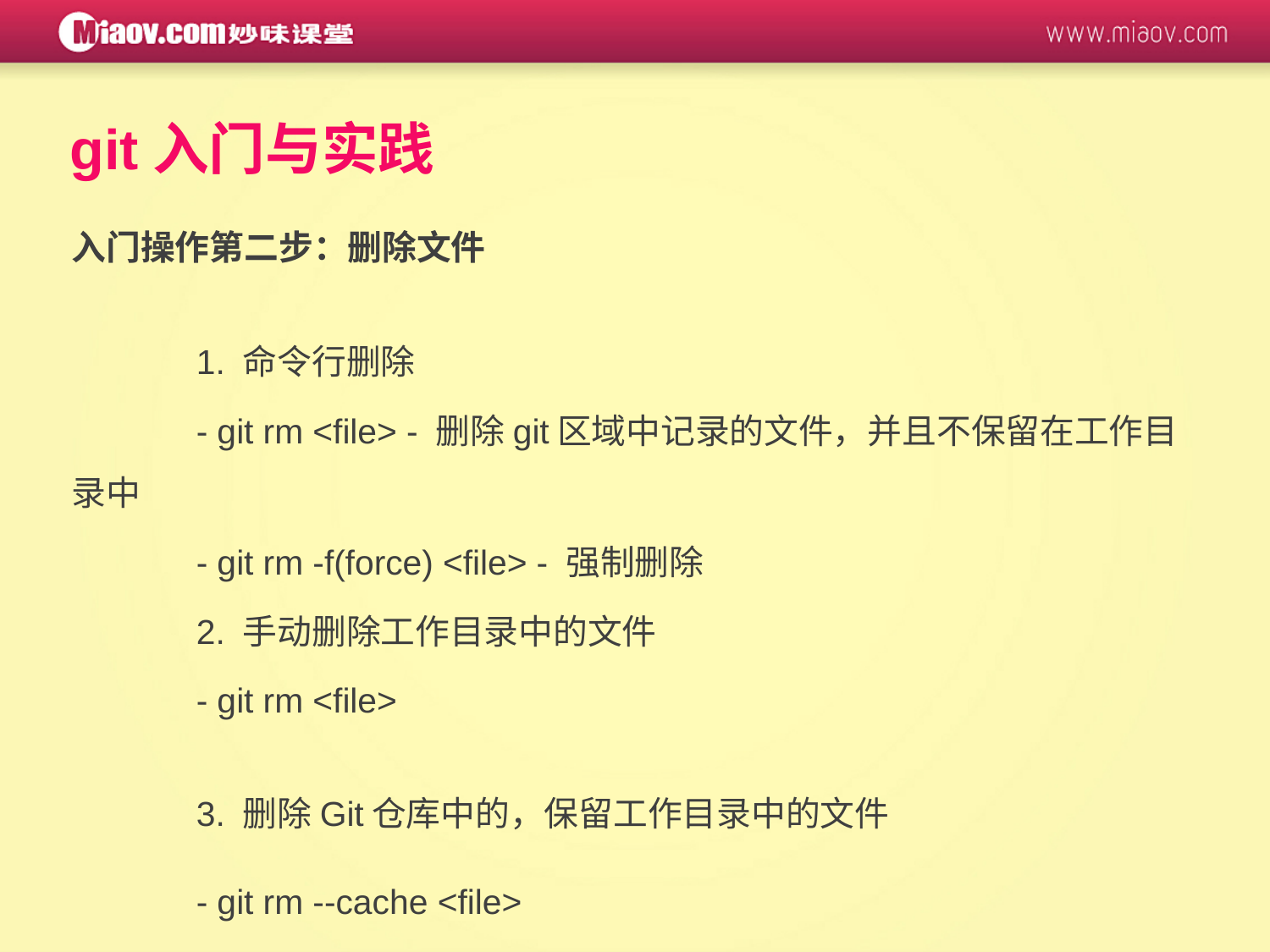

git入门与实践

入门操作第二步：删除文件

	1. 命令行删除
		- git rm <file> - 删除git区域中记录的文件，并且不保留在工作目录中
		- git rm -f(force) <file> - 强制删除
	2. 手动删除工作目录中的文件
		- git rm <file>

	3. 删除Git仓库中的，保留工作目录中的文件

		- git rm --cache <file>